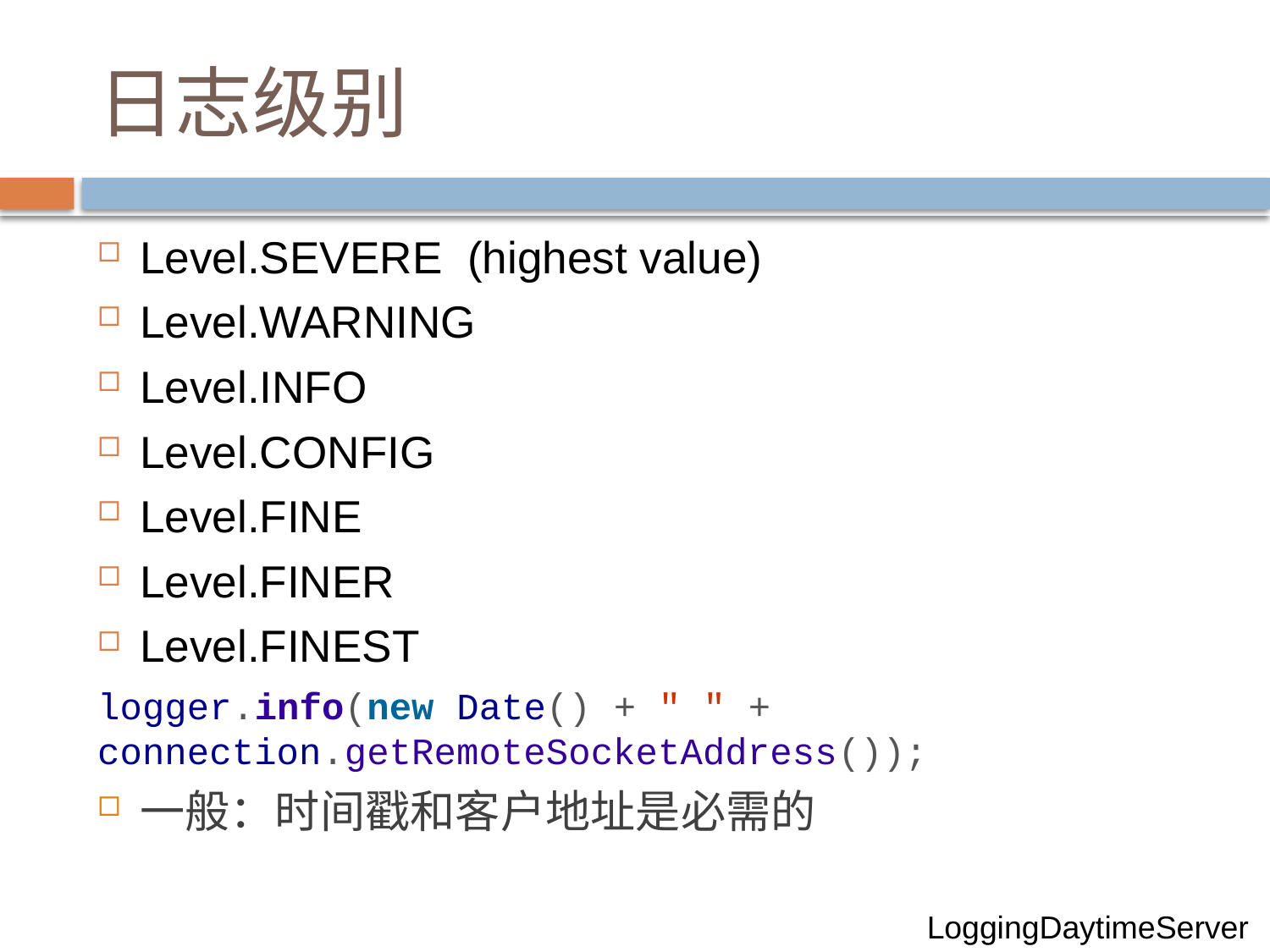

# 日志级别
Level.SEVERE  (highest value)
Level.WARNING
Level.INFO
Level.CONFIG
Level.FINE
Level.FINER
Level.FINEST
logger.info(new Date() + " " + connection.getRemoteSocketAddress());
一般：时间戳和客户地址是必需的

LoggingDaytimeServer